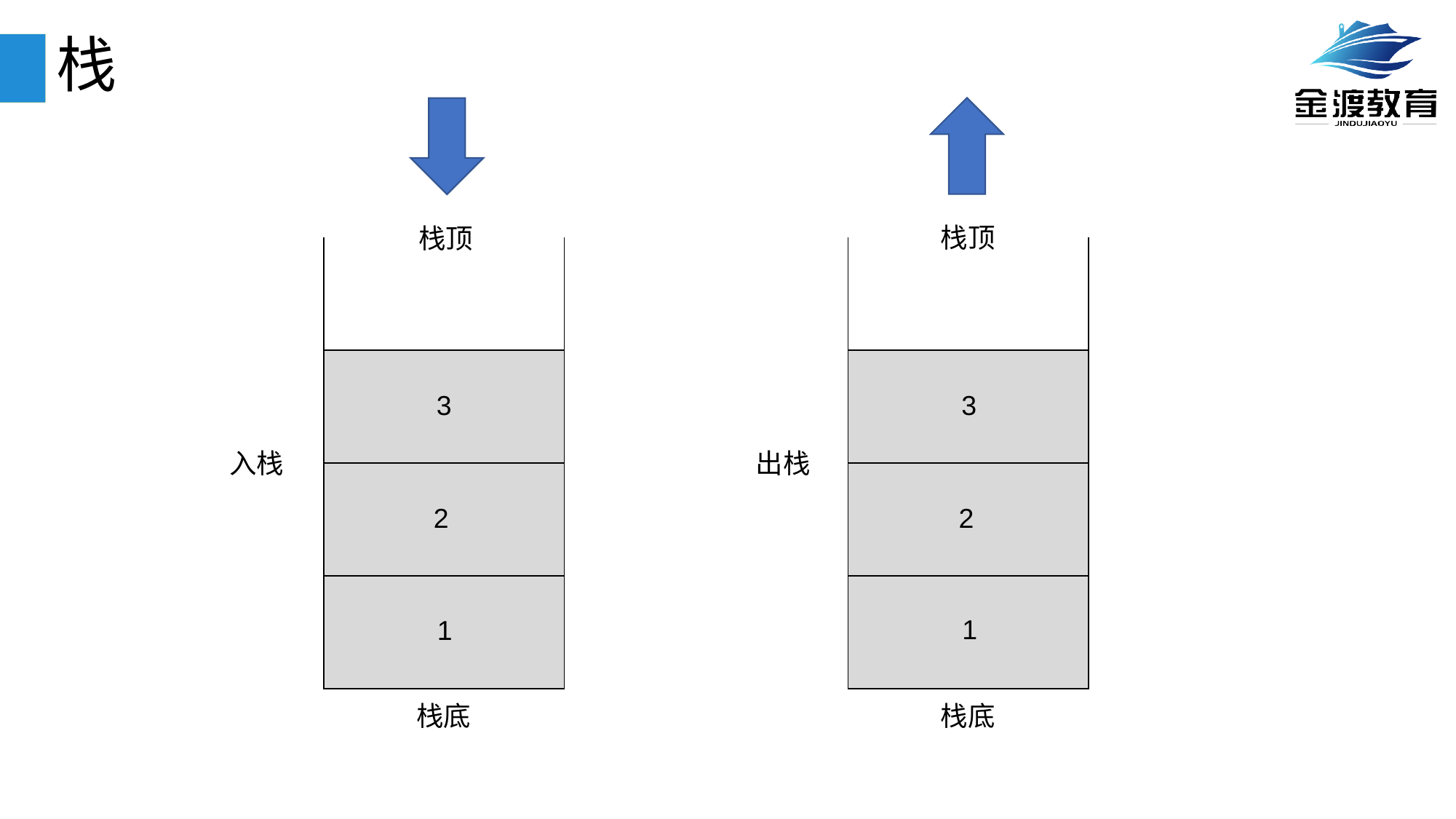

# 栈

栈顶
栈顶
|  |
| --- |
|  |
|  |
|  |
|  |
| --- |
|  |
|  |
|  |
3
3
入栈
出栈
2
2
1
1
栈底
栈底